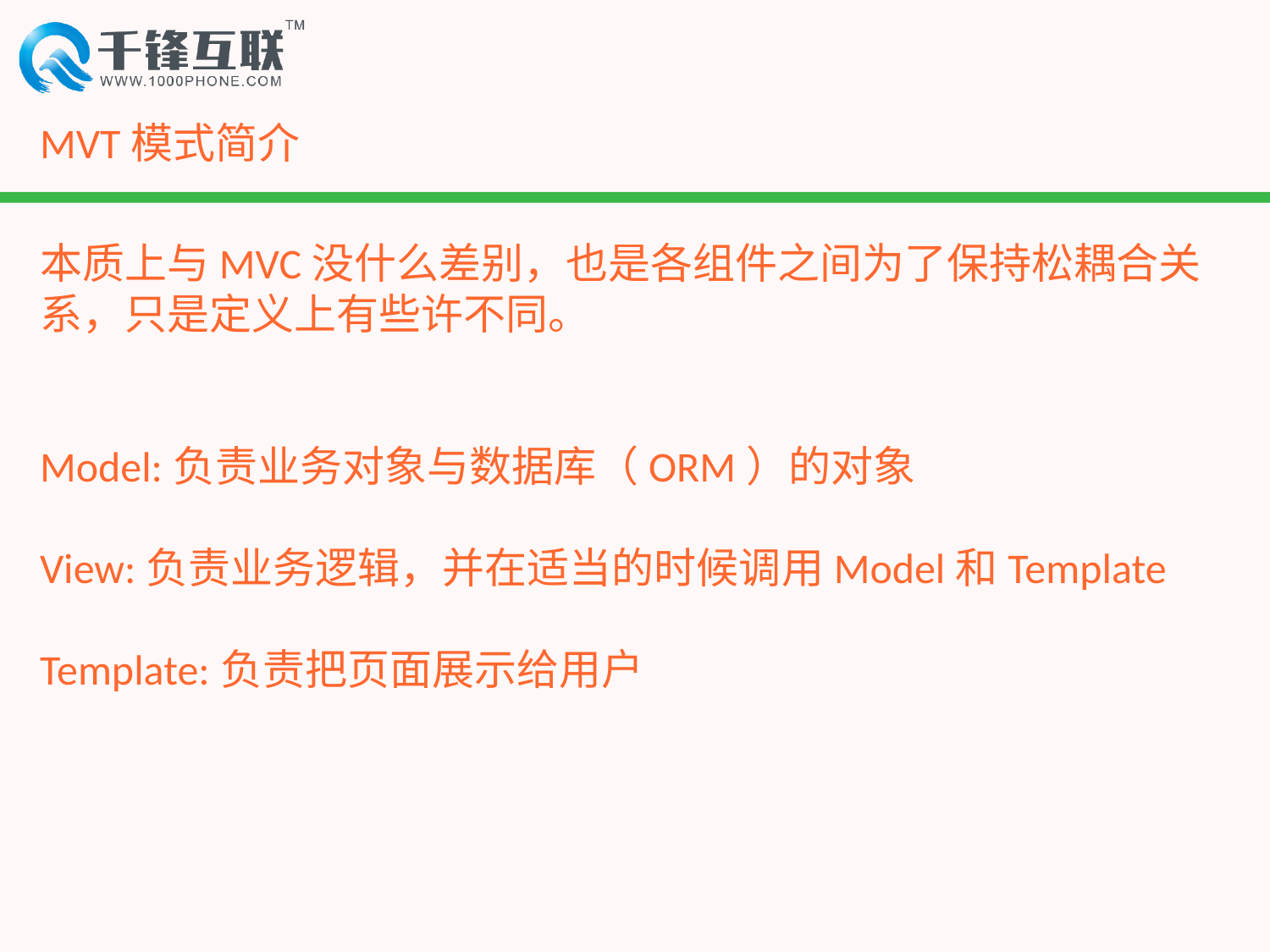

# MVT模式简介
本质上与MVC没什么差别，也是各组件之间为了保持松耦合关系，只是定义上有些许不同。

Model:负责业务对象与数据库（ORM）的对象

View:负责业务逻辑，并在适当的时候调用Model和Template

Template:负责把页面展示给用户